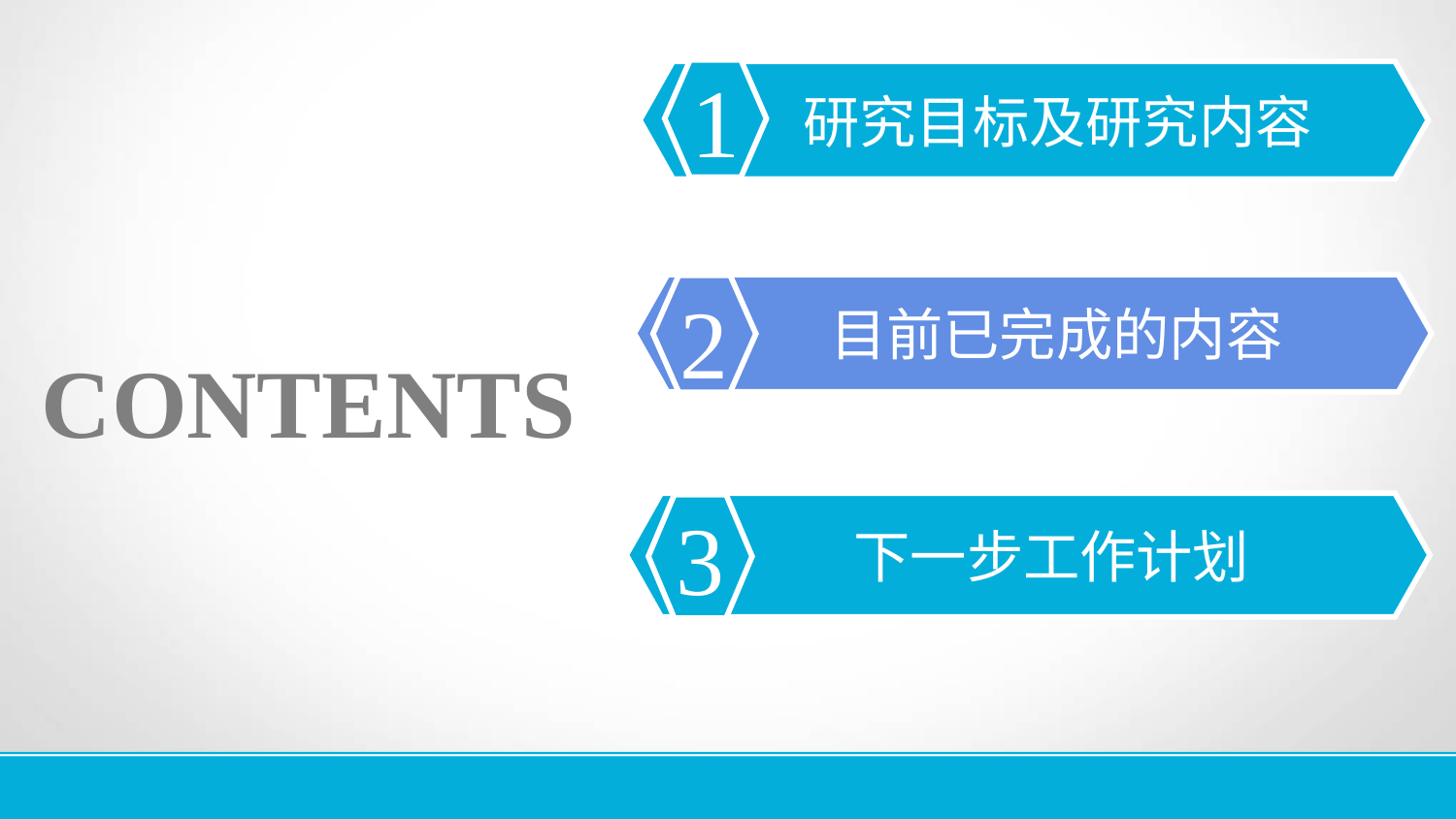

1
研究目标及研究内容
目前已完成的内容
2
CONTENTS
下一步工作计划
3